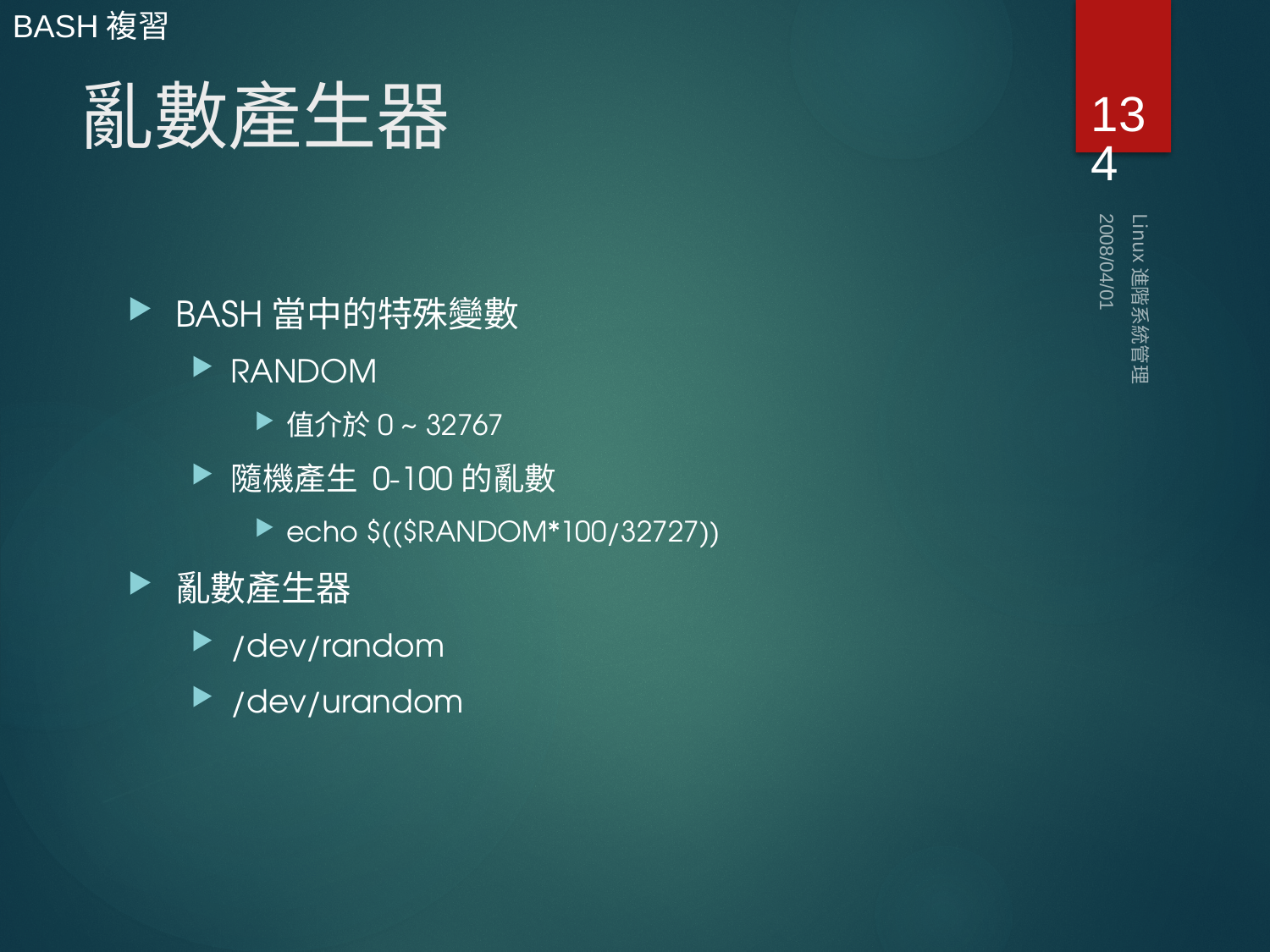

BASH複習
134
# 亂數產生器
2008/04/01
BASH當中的特殊變數
RANDOM
值介於0 ~ 32767
隨機產生 0-100的亂數
echo $(($RANDOM*100/32727))
亂數產生器
/dev/random
/dev/urandom

Linux 進階系統管理